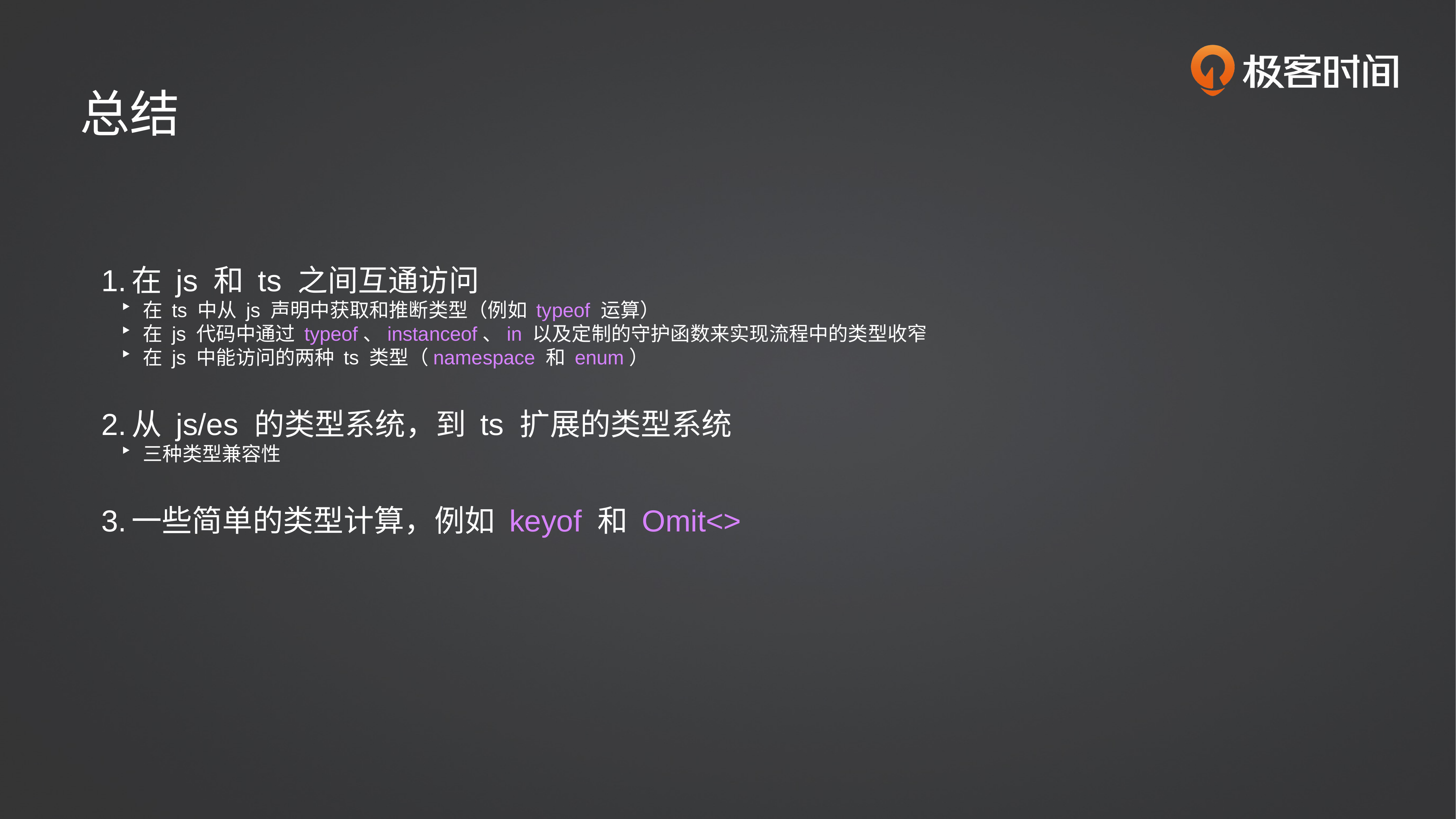

总结
在 js 和 ts 之间互通访问
在 ts 中从 js 声明中获取和推断类型（例如 typeof 运算）
在 js 代码中通过 typeof、instanceof、in 以及定制的守护函数来实现流程中的类型收窄
在 js 中能访问的两种 ts 类型（namespace 和 enum）

从 js/es 的类型系统，到 ts 扩展的类型系统
三种类型兼容性

一些简单的类型计算，例如 keyof 和 Omit<>